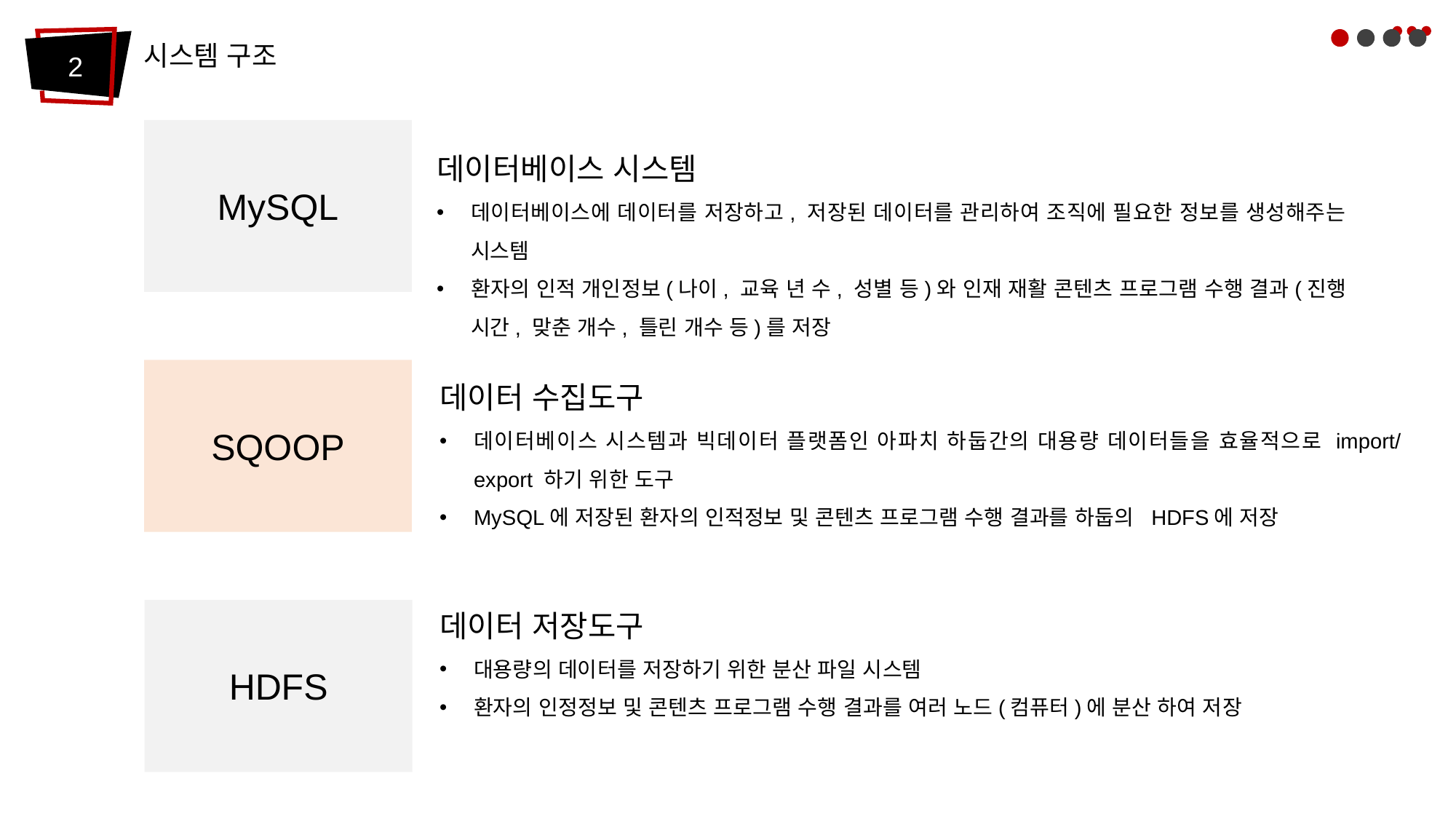

시스템 구조

2

MySQL
데이터베이스 시스템
데이터베이스에 데이터를 저장하고, 저장된 데이터를 관리하여 조직에 필요한 정보를 생성해주는 시스템
환자의 인적 개인정보(나이, 교육 년 수, 성별 등)와 인재 재활 콘텐츠 프로그램 수행 결과(진행 시간, 맞춘 개수, 틀린 개수 등)를 저장
데이터 수집도구
데이터베이스 시스템과 빅데이터 플랫폼인 아파치 하둡간의 대용량 데이터들을 효율적으로 import/export 하기 위한 도구
MySQL에 저장된 환자의 인적정보 및 콘텐츠 프로그램 수행 결과를 하둡의  HDFS에 저장

SQOOP
데이터 저장도구
대용량의 데이터를 저장하기 위한 분산 파일 시스템
환자의 인정정보 및 콘텐츠 프로그램 수행 결과를 여러 노드(컴퓨터)에 분산 하여 저장

HDFS